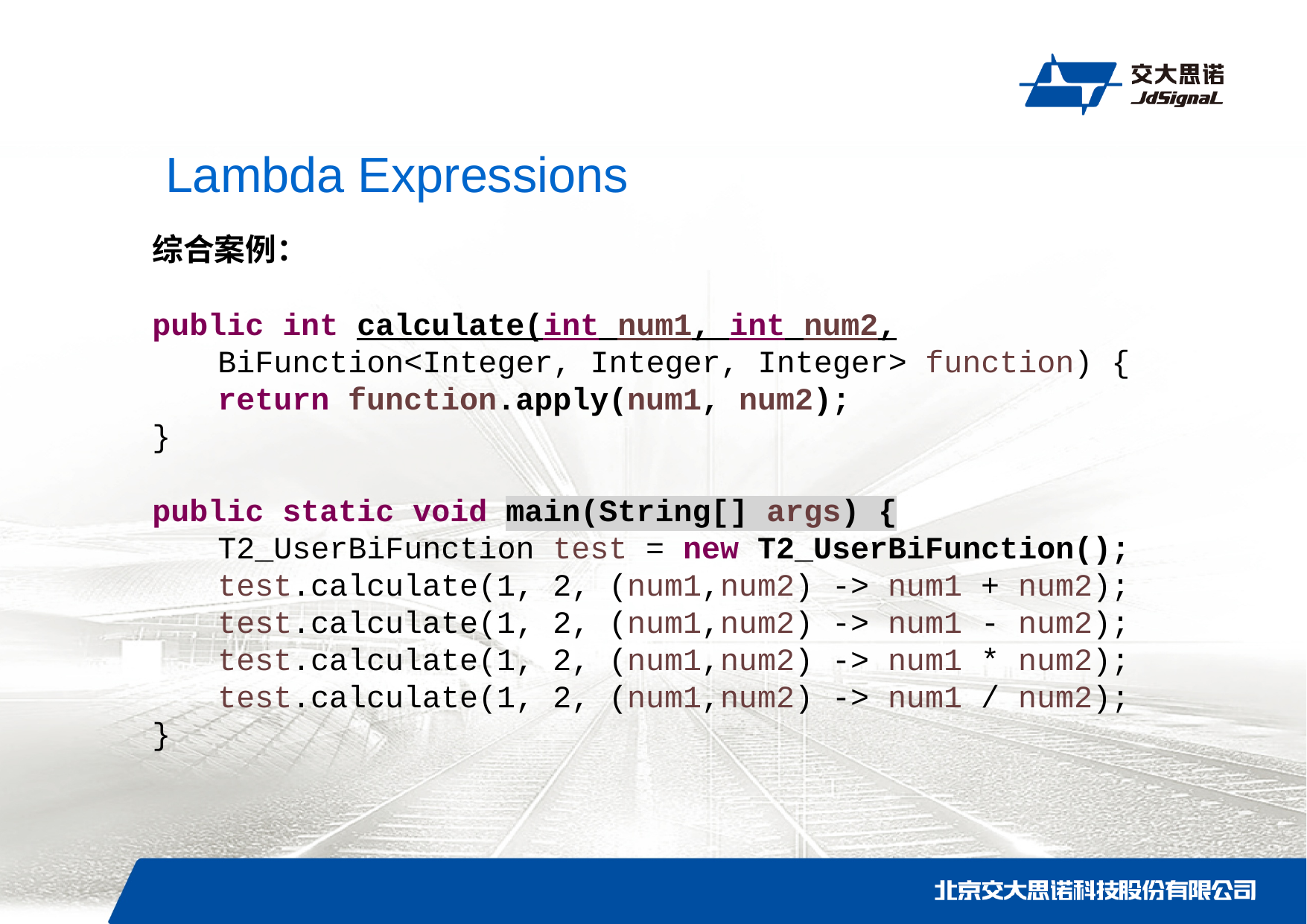

Lambda Expressions
综合案例：

public int calculate(int num1, int num2,
BiFunction<Integer, Integer, Integer> function) {
return function.apply(num1, num2);
}

public static void main(String[] args) {
T2_UserBiFunction test = new T2_UserBiFunction();
test.calculate(1, 2, (num1,num2) -> num1 + num2);
test.calculate(1, 2, (num1,num2) -> num1 - num2);
test.calculate(1, 2, (num1,num2) -> num1 * num2);
test.calculate(1, 2, (num1,num2) -> num1 / num2);
}